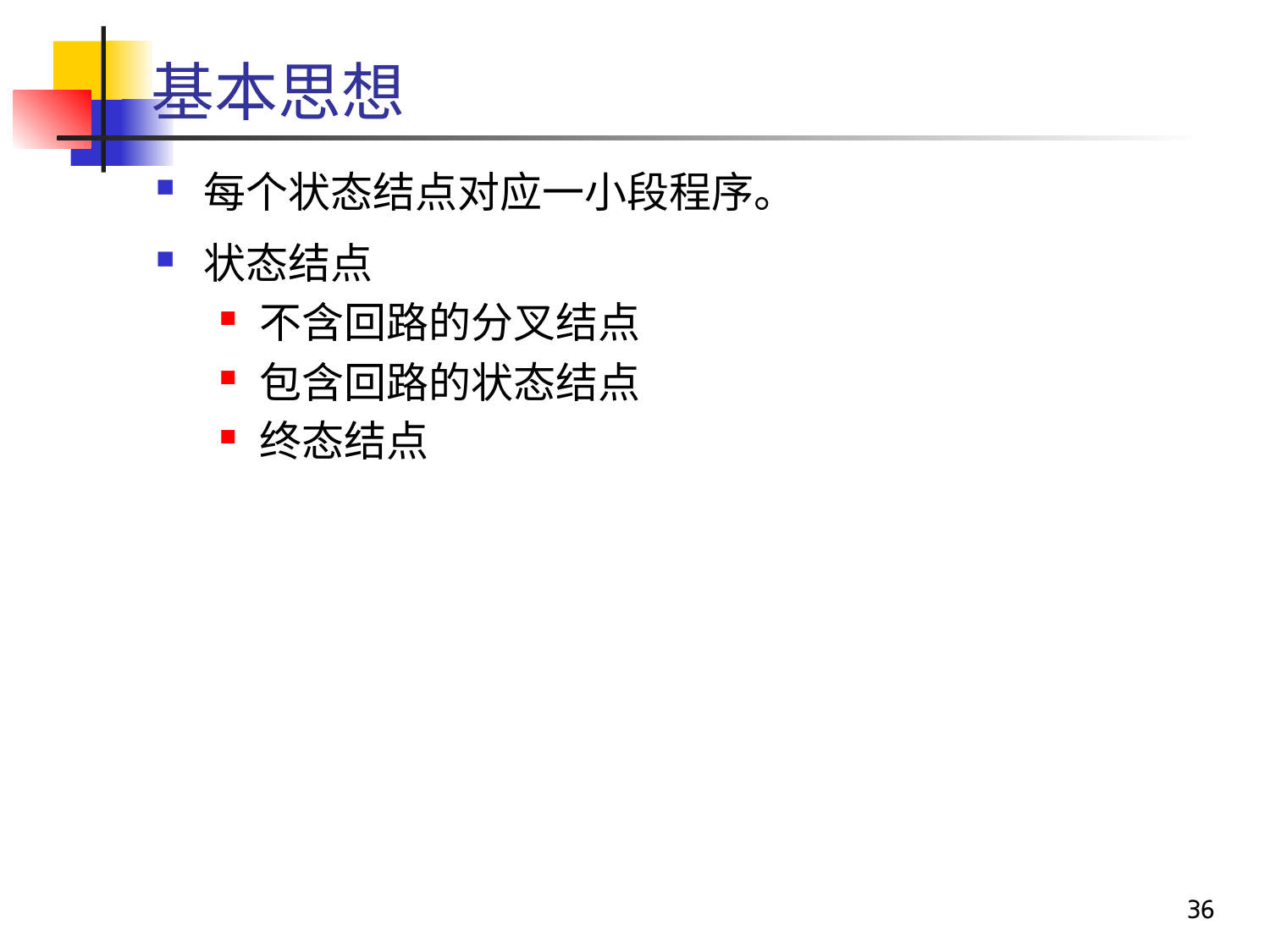

# 基本思想
每个状态结点对应一小段程序。
状态结点
不含回路的分叉结点
包含回路的状态结点
终态结点
36